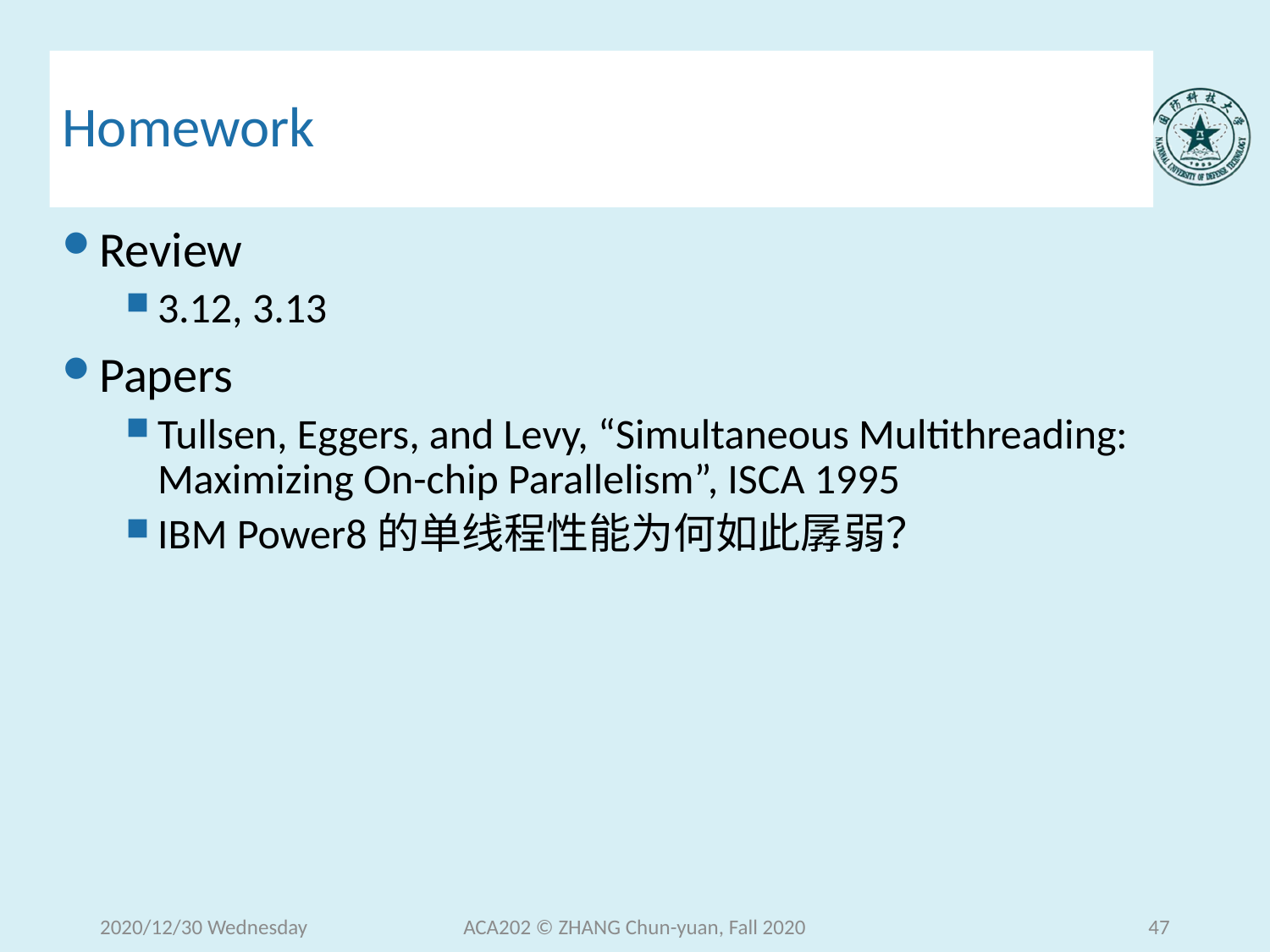

# Homework
Review
3.12, 3.13
Papers
Tullsen, Eggers, and Levy, “Simultaneous Multithreading: Maximizing On-chip Parallelism”, ISCA 1995
IBM Power8的单线程性能为何如此孱弱？
2020/12/30 Wednesday
ACA202 © ZHANG Chun-yuan, Fall 2020
47